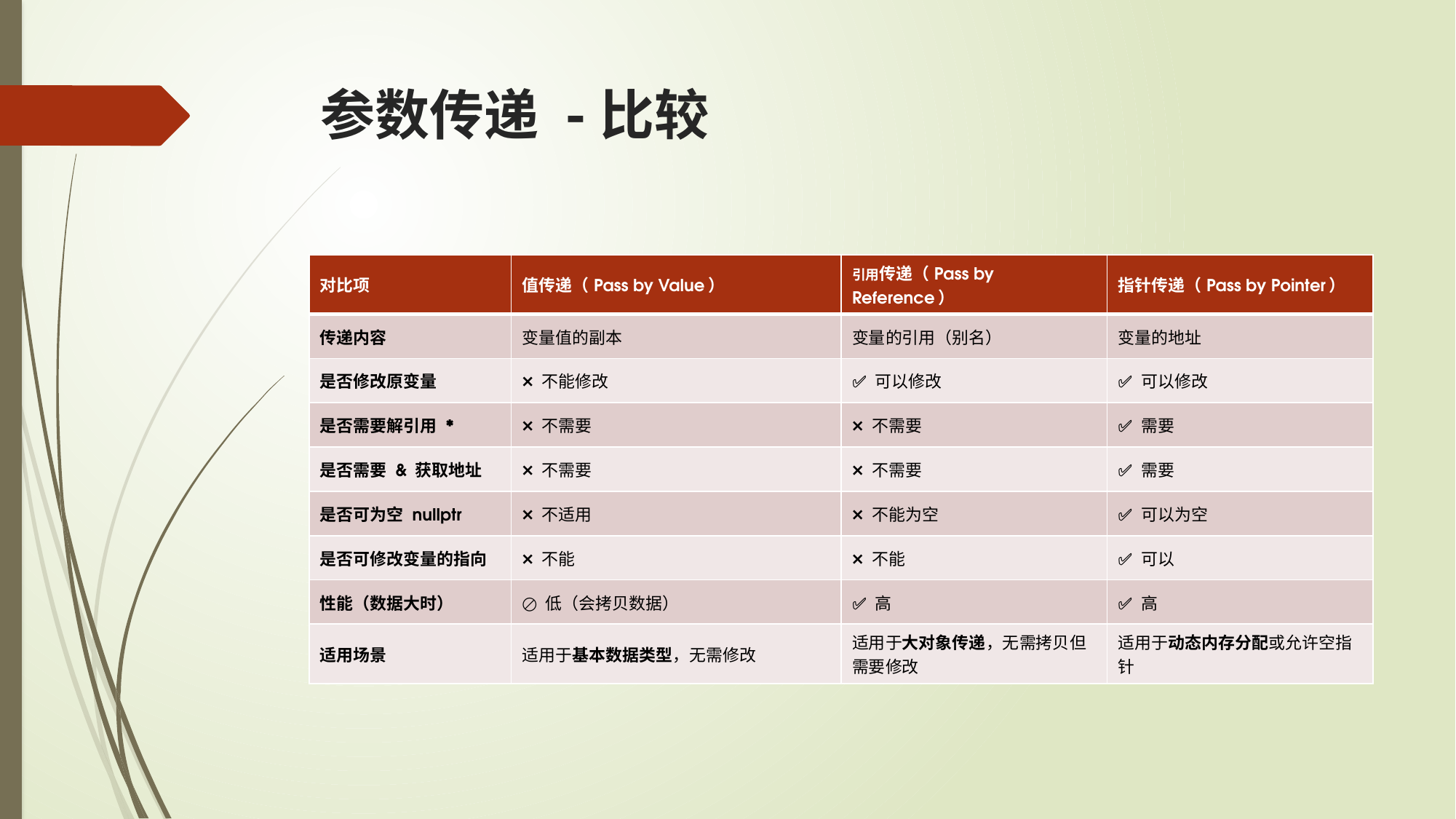

# 参数传递 -比较
| 对比项 | 值传递（Pass by Value） | 引用传递（Pass by Reference） | 指针传递（Pass by Pointer） |
| --- | --- | --- | --- |
| 传递内容 | 变量值的副本 | 变量的引用（别名） | 变量的地址 |
| 是否修改原变量 | ❌ 不能修改 | ✅ 可以修改 | ✅ 可以修改 |
| 是否需要解引用 \* | ❌ 不需要 | ❌ 不需要 | ✅ 需要 |
| 是否需要 & 获取地址 | ❌ 不需要 | ❌ 不需要 | ✅ 需要 |
| 是否可为空 nullptr | ❌ 不适用 | ❌ 不能为空 | ✅ 可以为空 |
| 是否可修改变量的指向 | ❌ 不能 | ❌ 不能 | ✅ 可以 |
| 性能（数据大时） | 🚫 低（会拷贝数据） | ✅ 高 | ✅ 高 |
| 适用场景 | 适用于基本数据类型，无需修改 | 适用于大对象传递，无需拷贝但需要修改 | 适用于动态内存分配或允许空指针 |